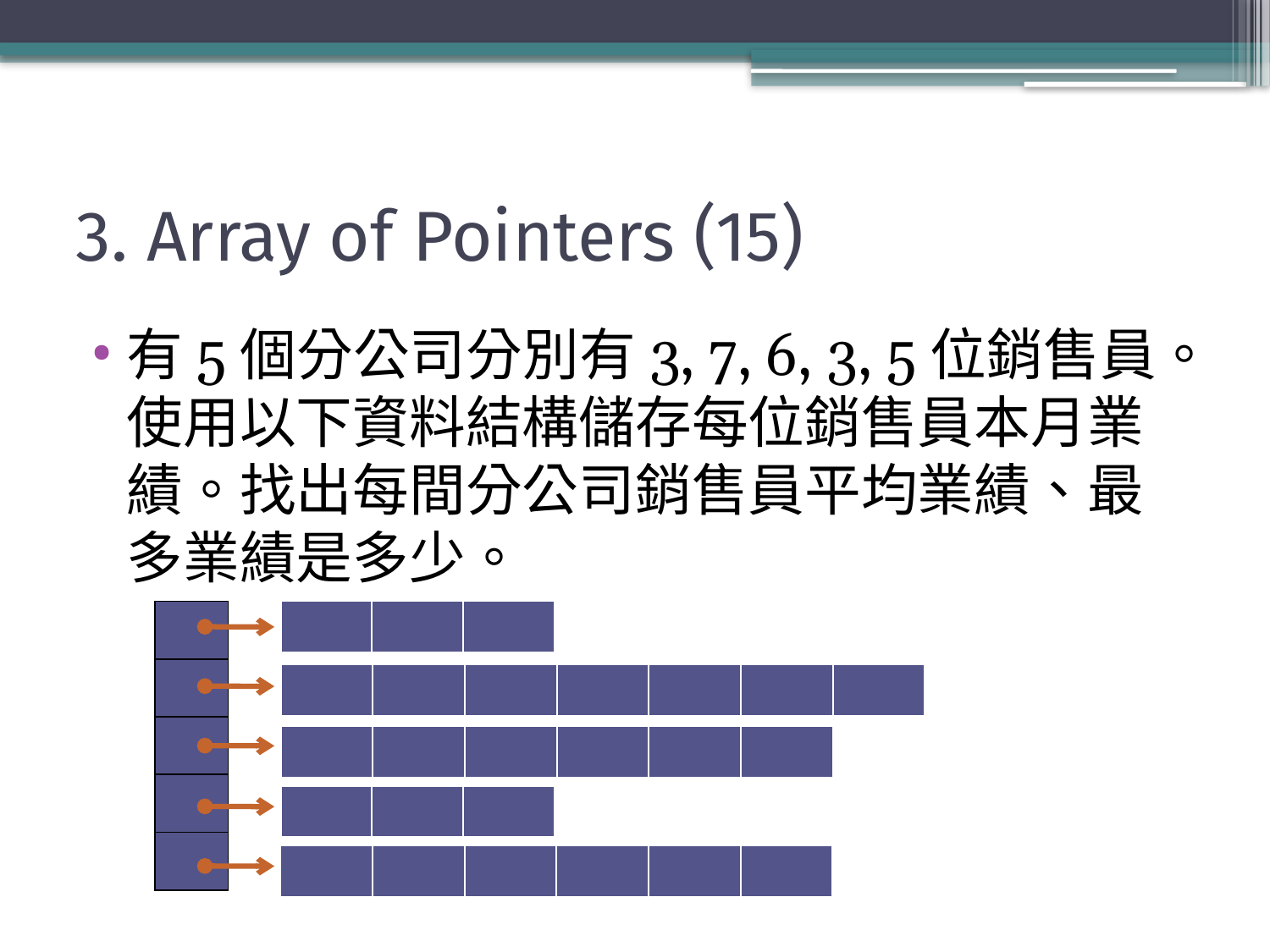

# 3. Array of Pointers (15)
有5個分公司分別有3, 7, 6, 3, 5位銷售員。使用以下資料結構儲存每位銷售員本月業績。找出每間分公司銷售員平均業績、最多業績是多少。

|  |  |  |
| --- | --- | --- |
|  |
| --- |
|  |
|  |
|  |
|  |
|  |  |  |  |  |  |  |
| --- | --- | --- | --- | --- | --- | --- |
|  |  |  |  |  |  |
| --- | --- | --- | --- | --- | --- |
|  |  |  |
| --- | --- | --- |
|  |  |  |  |  |  |
| --- | --- | --- | --- | --- | --- |